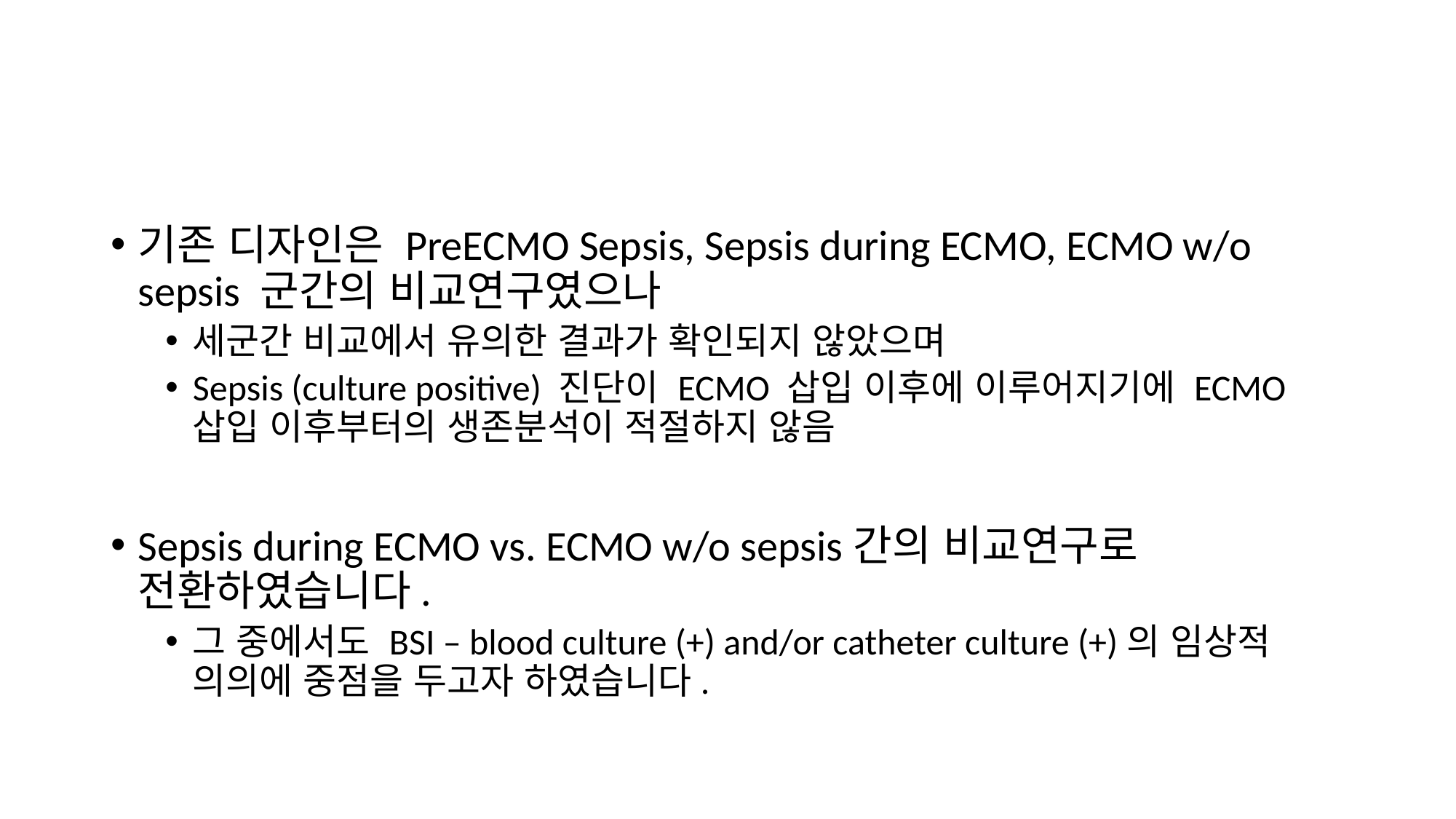

#
기존 디자인은 PreECMO Sepsis, Sepsis during ECMO, ECMO w/o sepsis 군간의 비교연구였으나
세군간 비교에서 유의한 결과가 확인되지 않았으며
Sepsis (culture positive) 진단이 ECMO 삽입 이후에 이루어지기에 ECMO 삽입 이후부터의 생존분석이 적절하지 않음

Sepsis during ECMO vs. ECMO w/o sepsis간의 비교연구로 전환하였습니다.
그 중에서도 BSI – blood culture (+) and/or catheter culture (+)의 임상적 의의에 중점을 두고자 하였습니다.